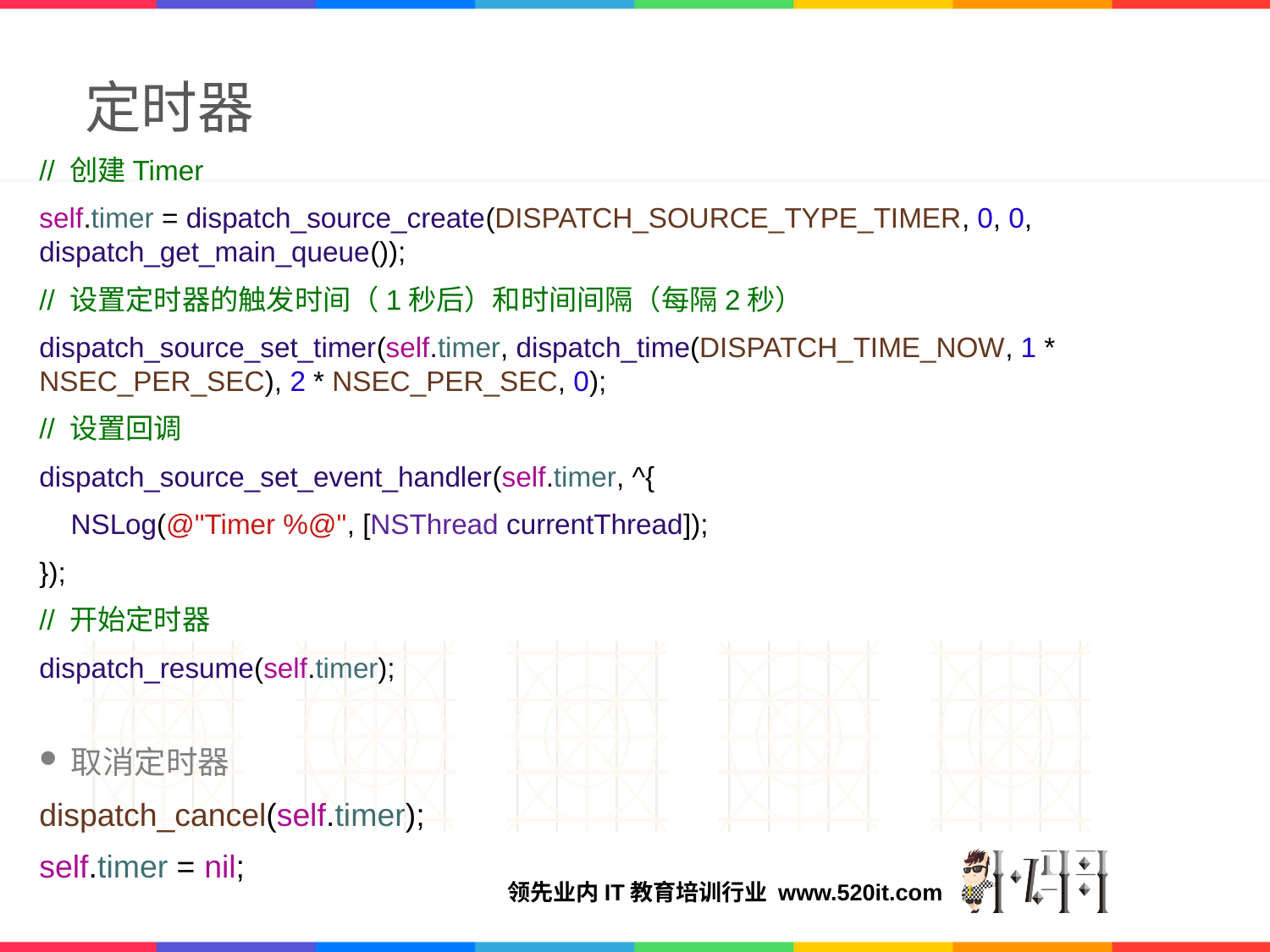

# 定时器
// 创建Timer
self.timer = dispatch_source_create(DISPATCH_SOURCE_TYPE_TIMER, 0, 0, dispatch_get_main_queue());
// 设置定时器的触发时间（1秒后）和时间间隔（每隔2秒）
dispatch_source_set_timer(self.timer, dispatch_time(DISPATCH_TIME_NOW, 1 * NSEC_PER_SEC), 2 * NSEC_PER_SEC, 0);
// 设置回调
dispatch_source_set_event_handler(self.timer, ^{
    NSLog(@"Timer %@", [NSThread currentThread]);
});
// 开始定时器
dispatch_resume(self.timer);
取消定时器
dispatch_cancel(self.timer);
self.timer = nil;